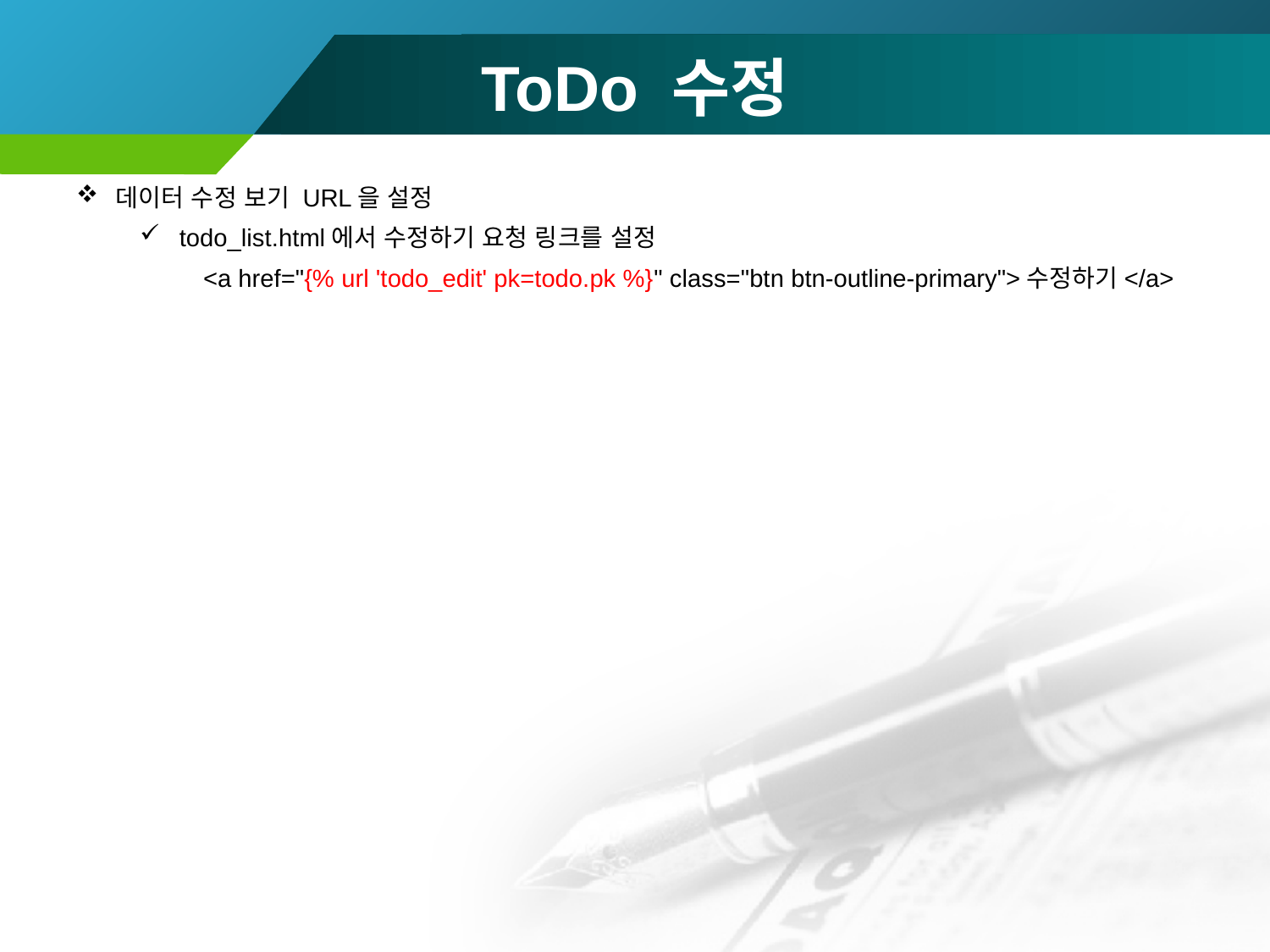

# ToDo 수정
데이터 수정 보기 URL을 설정
todo_list.html에서 수정하기 요청 링크를 설정
<a href="{% url 'todo_edit' pk=todo.pk %}" class="btn btn-outline-primary">수정하기</a>